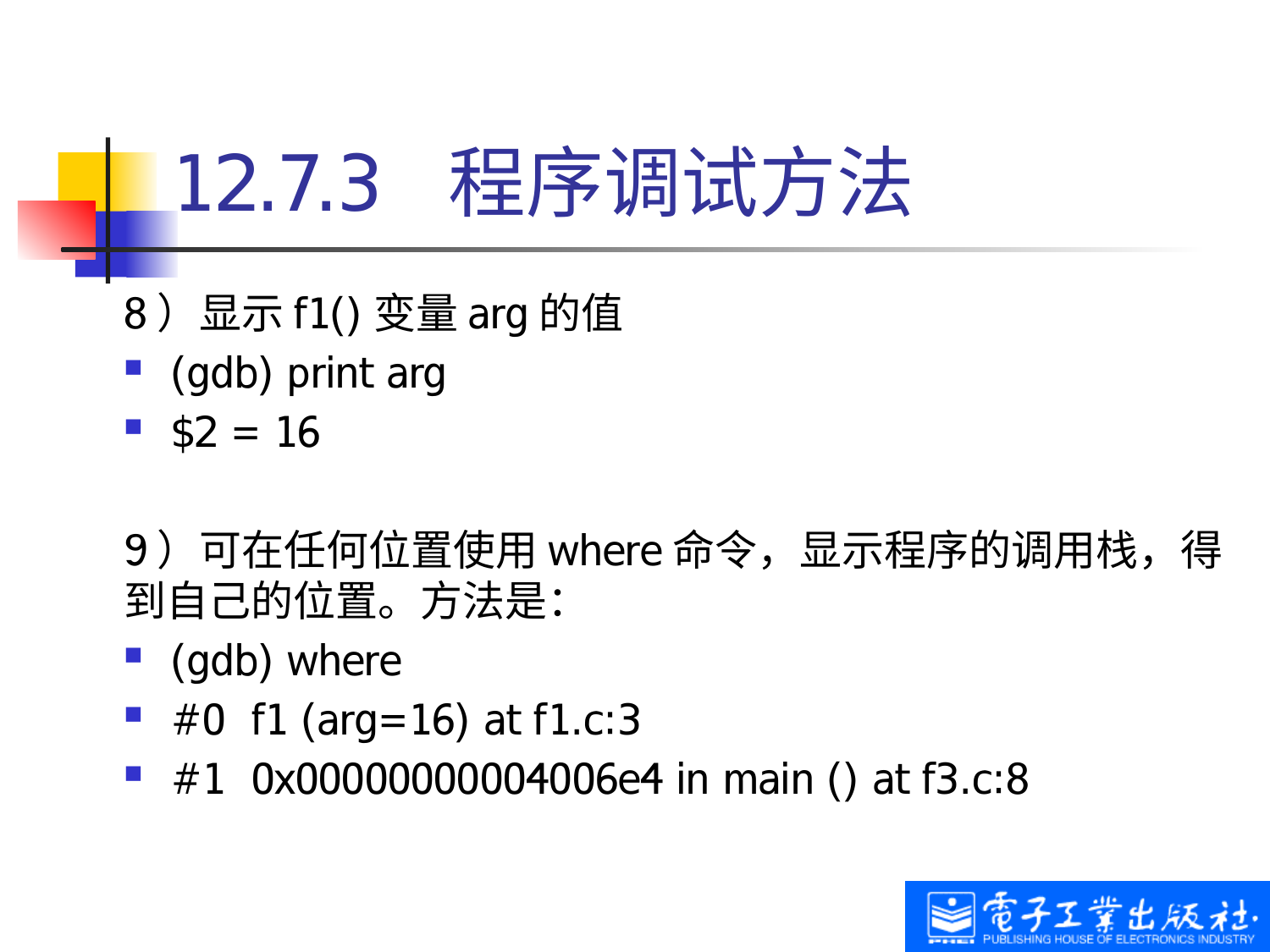

# 12.7.3  程序调试方法
8）显示f1()变量arg的值
(gdb) print arg
$2 = 16

9）可在任何位置使用where命令，显示程序的调用栈，得到自己的位置。方法是：
(gdb) where
#0  f1 (arg=16) at f1.c:3
#1  0x00000000004006e4 in main () at f3.c:8